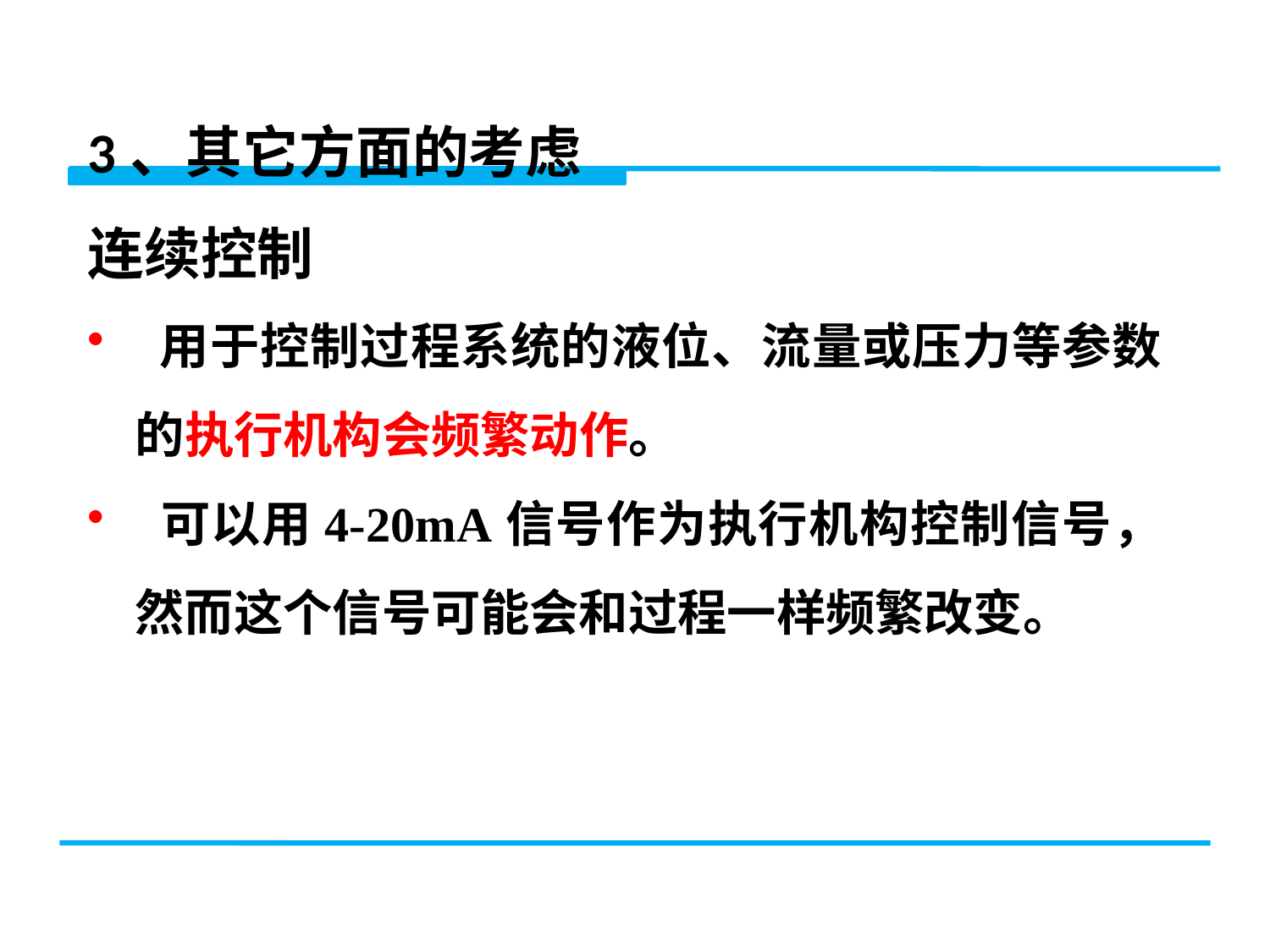

3、其它方面的考虑
连续控制
 用于控制过程系统的液位、流量或压力等参数的执行机构会频繁动作。
 可以用4-20mA信号作为执行机构控制信号，然而这个信号可能会和过程一样频繁改变。